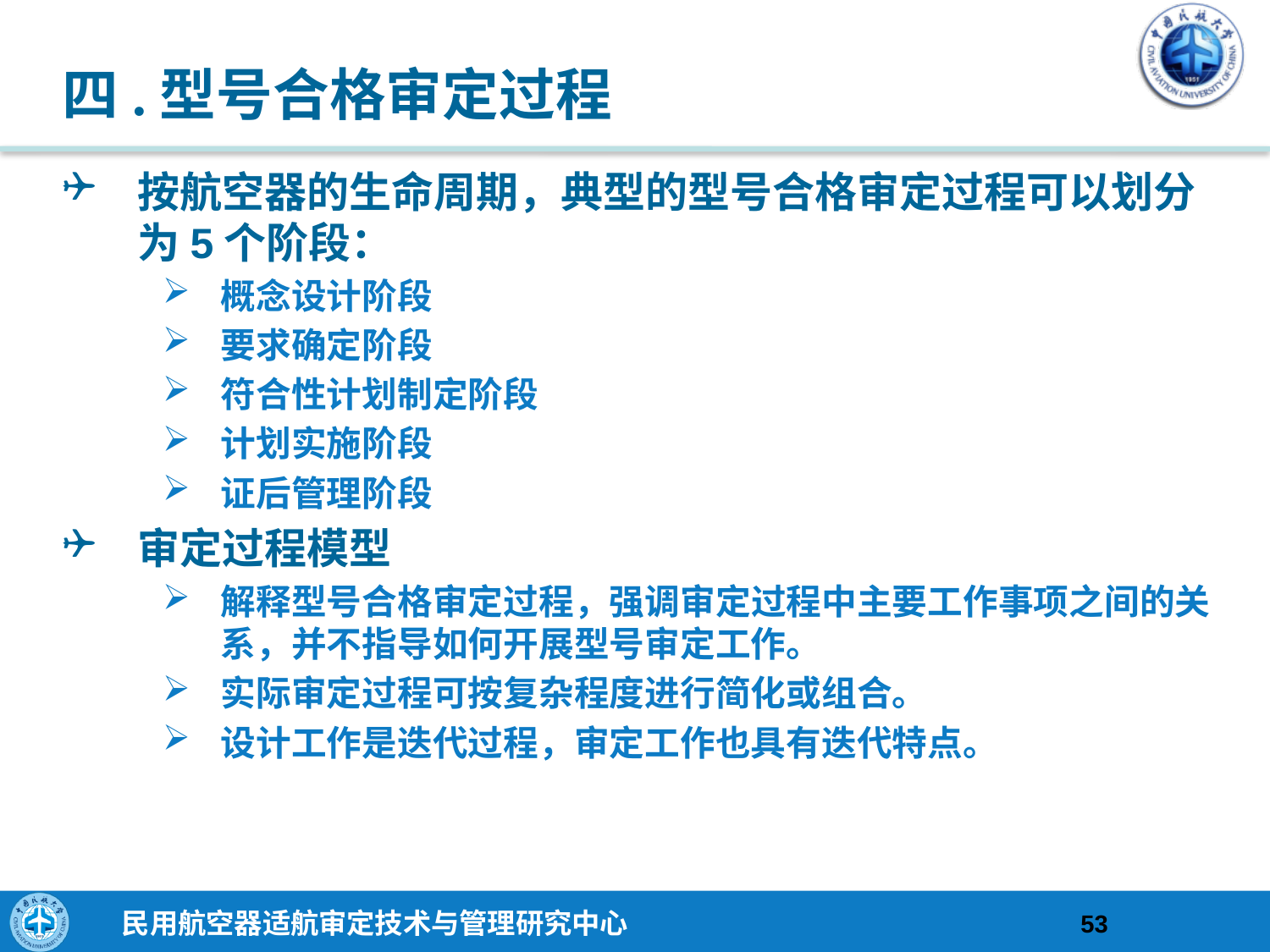

# 四.型号合格审定过程
按航空器的生命周期，典型的型号合格审定过程可以划分为5个阶段：
概念设计阶段
要求确定阶段
符合性计划制定阶段
计划实施阶段
证后管理阶段
审定过程模型
解释型号合格审定过程，强调审定过程中主要工作事项之间的关系，并不指导如何开展型号审定工作。
实际审定过程可按复杂程度进行简化或组合。
设计工作是迭代过程，审定工作也具有迭代特点。